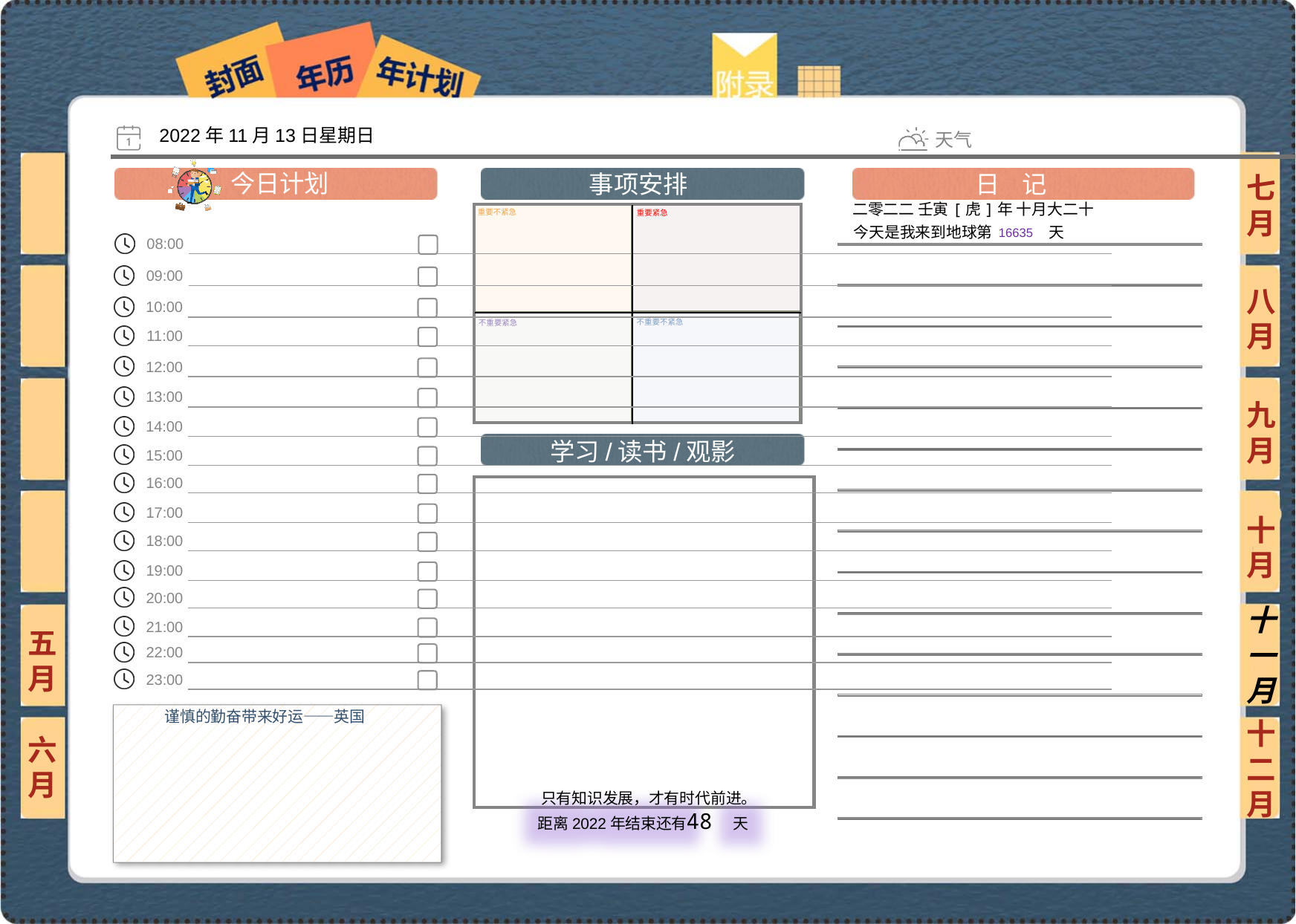

2022年11月13日星期日
七月
二零二二 壬寅[虎]年 十月大二十
16635
八月
九月
十月
十一月
五月
谨慎的勤奋带来好运——英国

六月
十二月
48
 只有知识发展，才有时代前进。